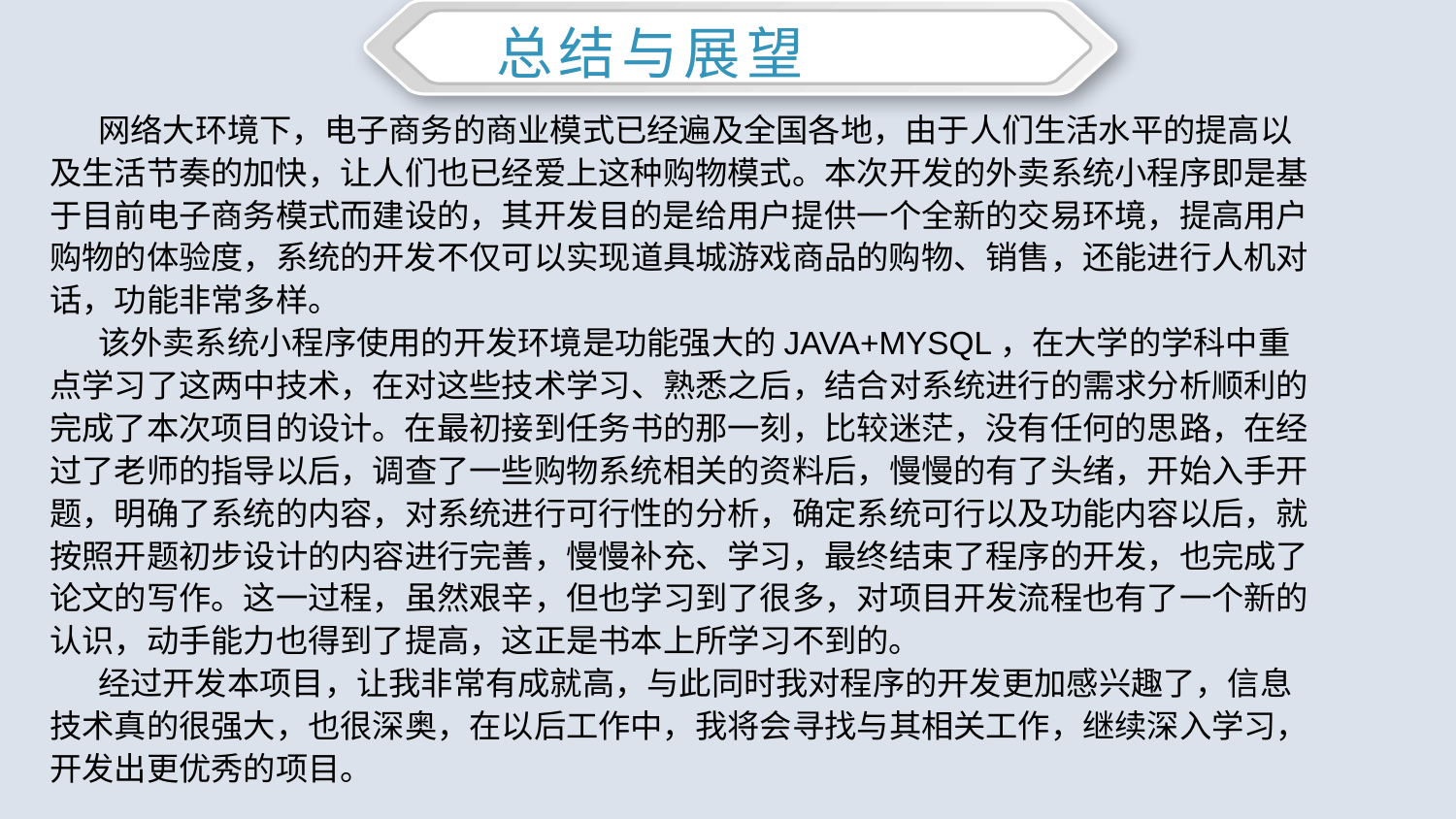

总结与展望
网络大环境下，电子商务的商业模式已经遍及全国各地，由于人们生活水平的提高以及生活节奏的加快，让人们也已经爱上这种购物模式。本次开发的外卖系统小程序即是基于目前电子商务模式而建设的，其开发目的是给用户提供一个全新的交易环境，提高用户购物的体验度，系统的开发不仅可以实现道具城游戏商品的购物、销售，还能进行人机对话，功能非常多样。
该外卖系统小程序使用的开发环境是功能强大的JAVA+MYSQL，在大学的学科中重点学习了这两中技术，在对这些技术学习、熟悉之后，结合对系统进行的需求分析顺利的完成了本次项目的设计。在最初接到任务书的那一刻，比较迷茫，没有任何的思路，在经过了老师的指导以后，调查了一些购物系统相关的资料后，慢慢的有了头绪，开始入手开题，明确了系统的内容，对系统进行可行性的分析，确定系统可行以及功能内容以后，就按照开题初步设计的内容进行完善，慢慢补充、学习，最终结束了程序的开发，也完成了论文的写作。这一过程，虽然艰辛，但也学习到了很多，对项目开发流程也有了一个新的认识，动手能力也得到了提高，这正是书本上所学习不到的。
经过开发本项目，让我非常有成就高，与此同时我对程序的开发更加感兴趣了，信息技术真的很强大，也很深奥，在以后工作中，我将会寻找与其相关工作，继续深入学习，开发出更优秀的项目。